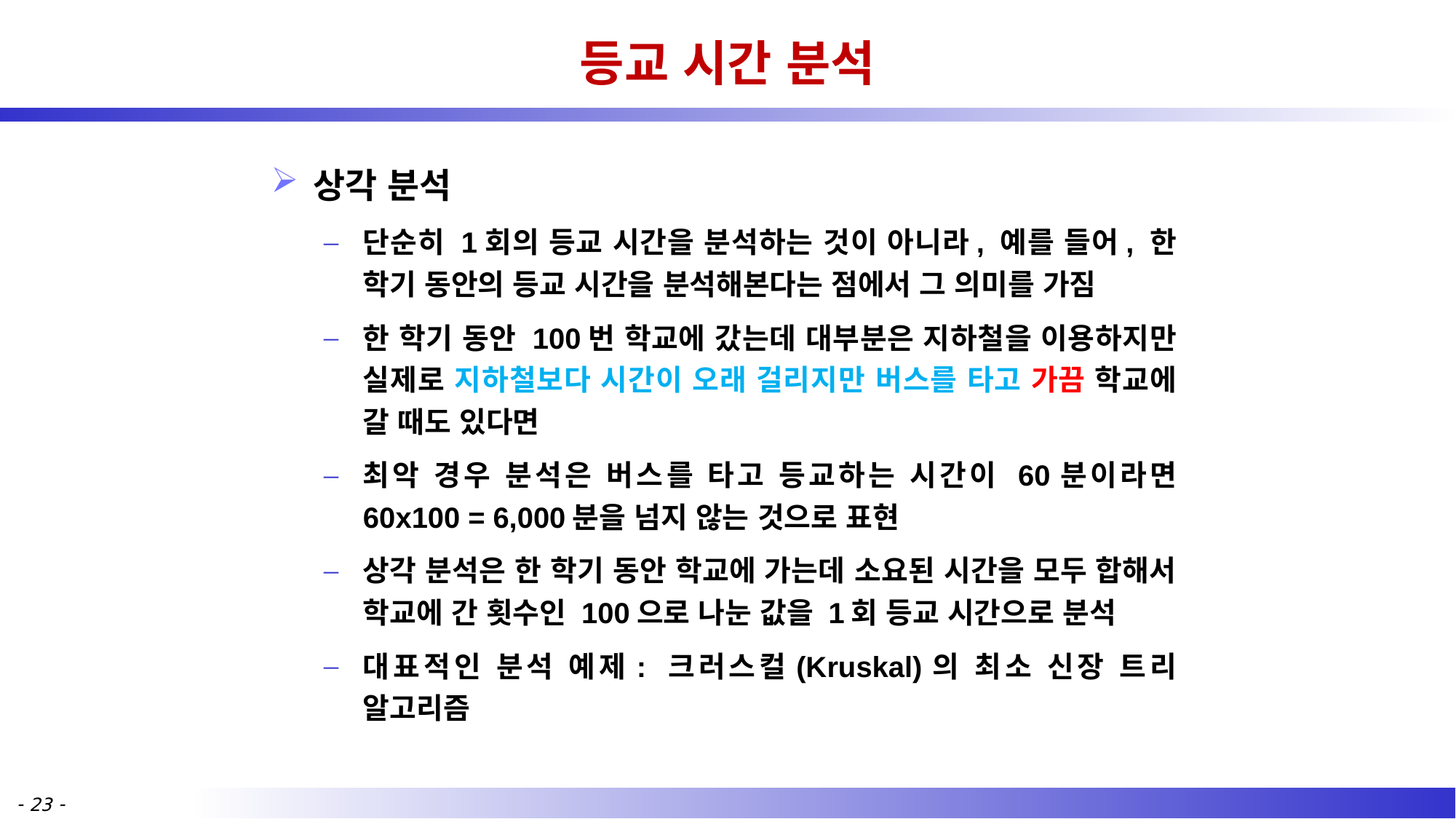

# 등교 시간 분석
상각 분석
단순히 1회의 등교 시간을 분석하는 것이 아니라, 예를 들어, 한 학기 동안의 등교 시간을 분석해본다는 점에서 그 의미를 가짐
한 학기 동안 100번 학교에 갔는데 대부분은 지하철을 이용하지만 실제로 지하철보다 시간이 오래 걸리지만 버스를 타고 가끔 학교에 갈 때도 있다면
최악 경우 분석은 버스를 타고 등교하는 시간이 60분이라면 60x100 = 6,000분을 넘지 않는 것으로 표현
상각 분석은 한 학기 동안 학교에 가는데 소요된 시간을 모두 합해서 학교에 간 횟수인 100으로 나눈 값을 1회 등교 시간으로 분석
대표적인 분석 예제: 크러스컬(Kruskal)의 최소 신장 트리 알고리즘
- 23 -